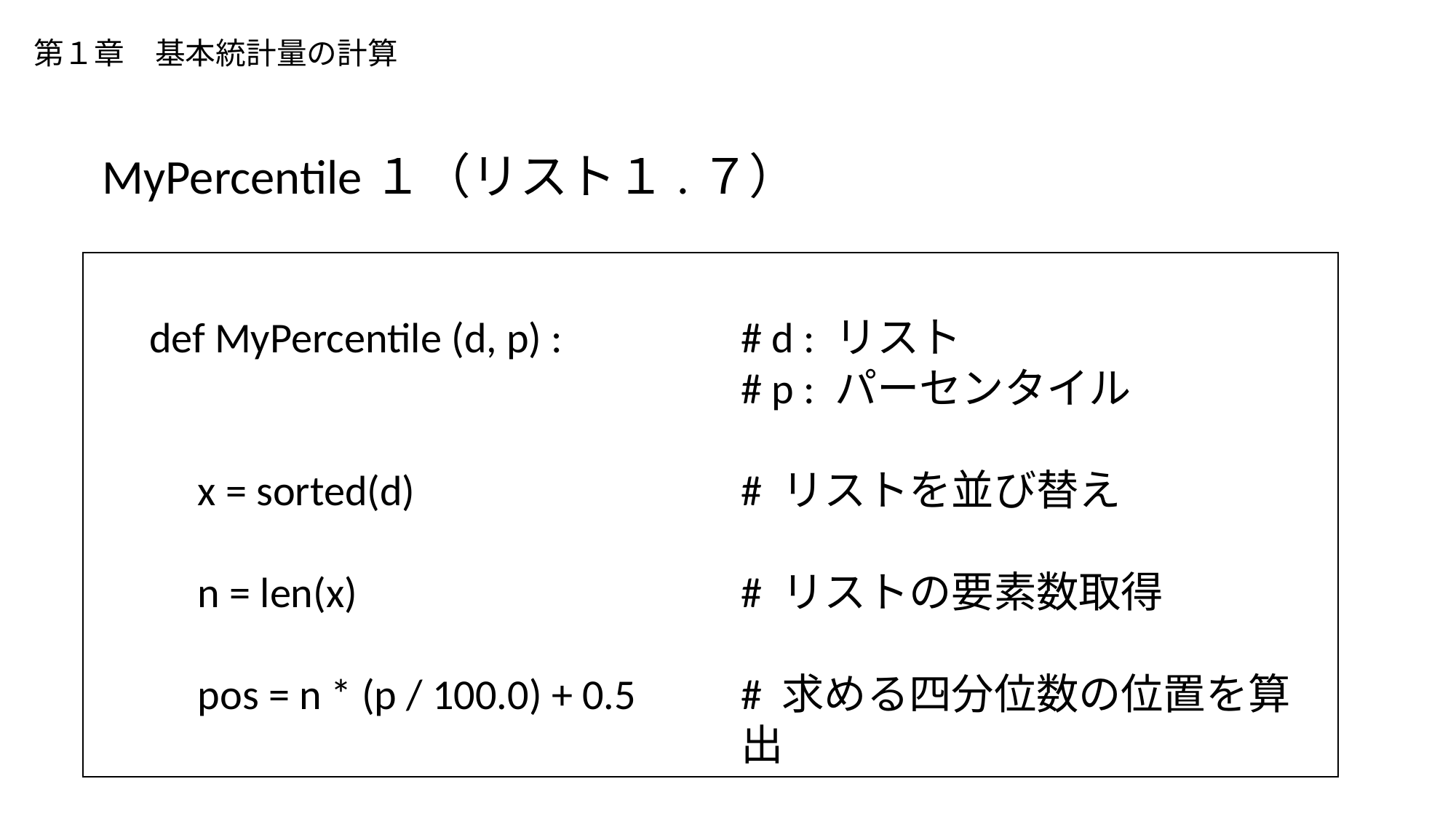

# 第１章　基本統計量の計算
MyPercentile１（リスト１.７）

def MyPercentile (d, p) :

     x = sorted(d)

     n = len(x)

     pos = n * (p / 100.0) + 0.5
# d : リスト
# p : パーセンタイル

# リストを並び替え

# リストの要素数取得

# 求める四分位数の位置を算出